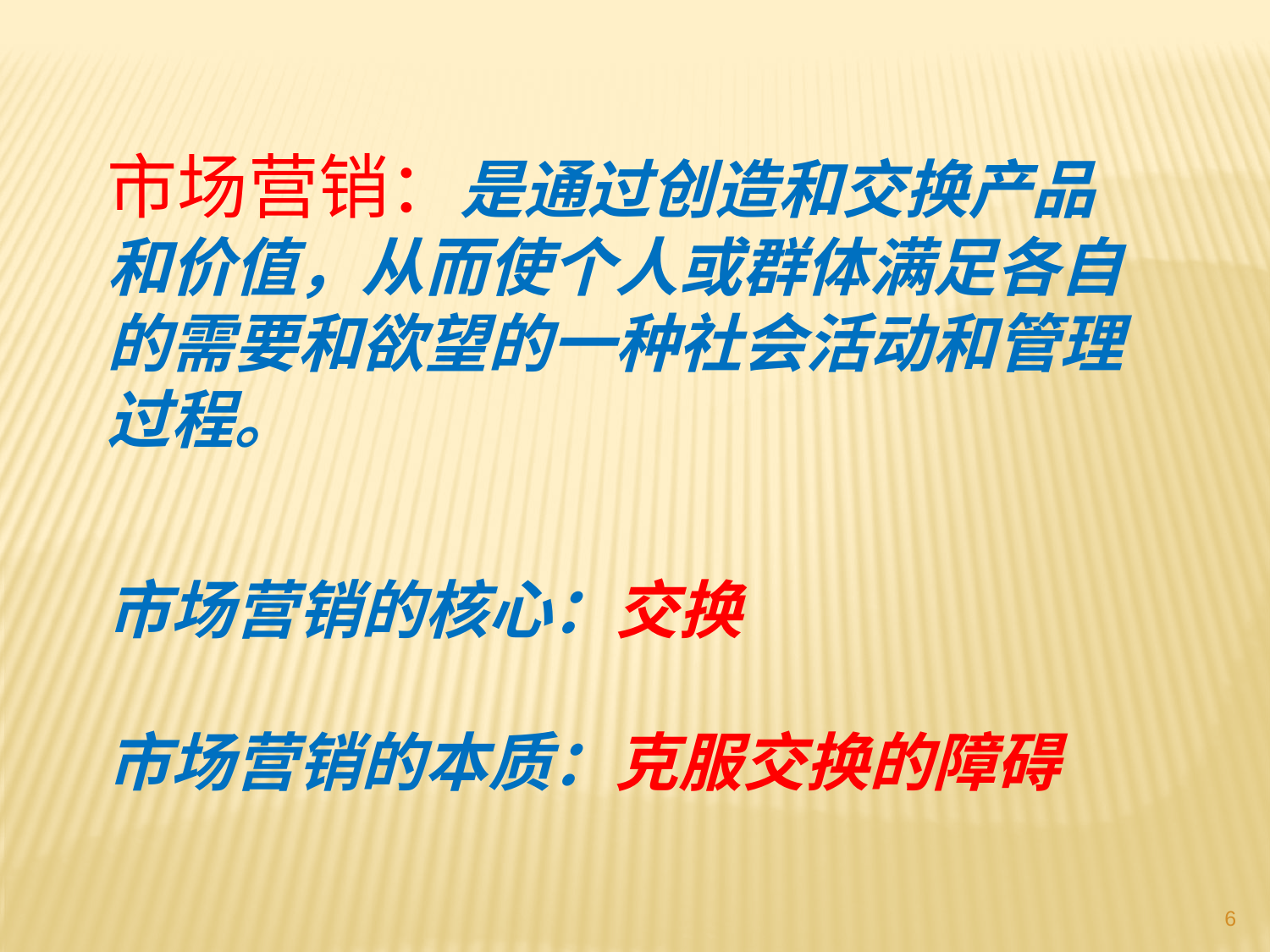

市场营销：是通过创造和交换产品和价值，从而使个人或群体满足各自的需要和欲望的一种社会活动和管理过程。

市场营销的核心：交换

市场营销的本质：克服交换的障碍

6